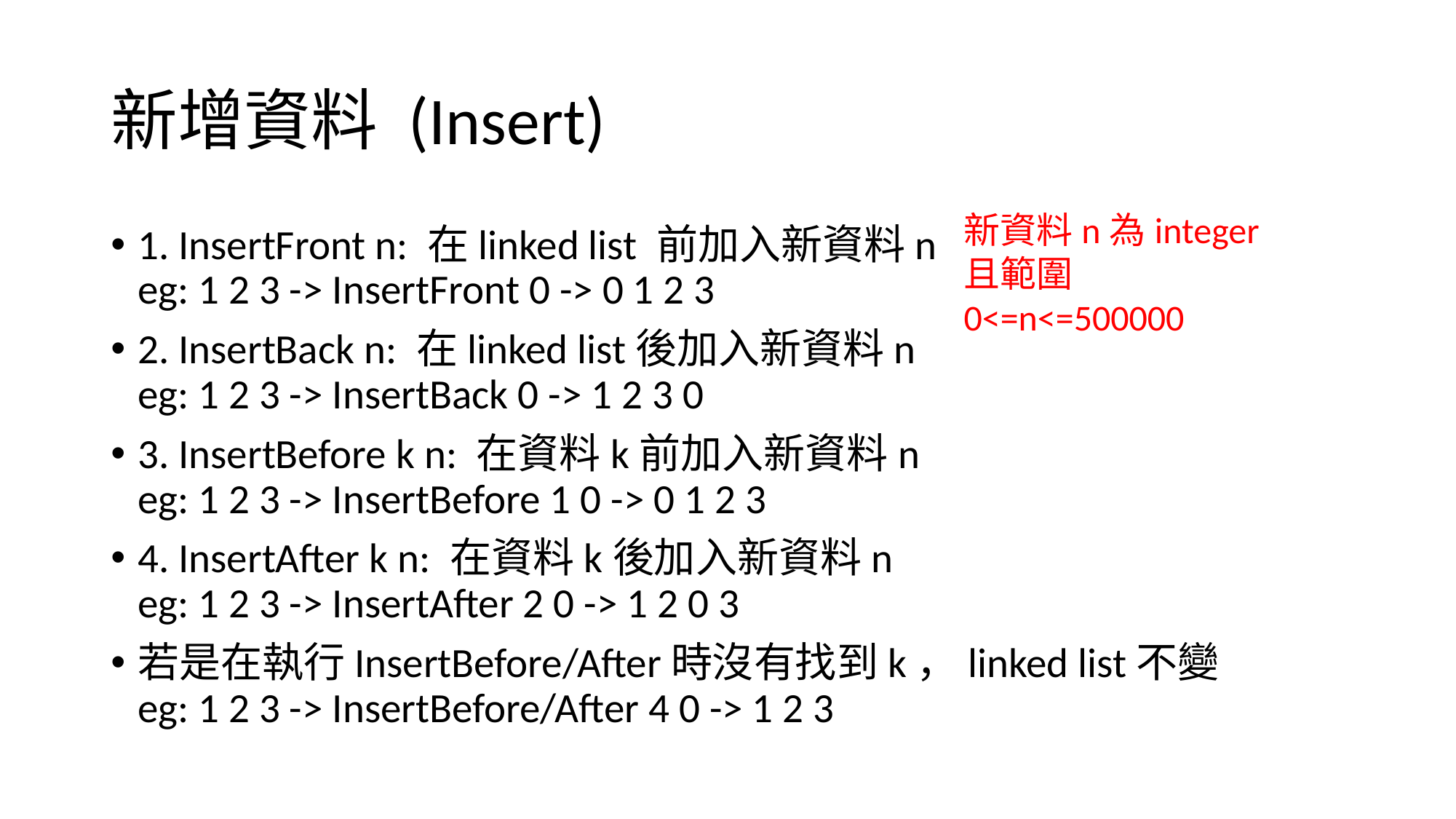

# 新增資料 (Insert)
新資料n為integer且範圍0<=n<=500000
1. InsertFront n: 在linked list 前加入新資料n
eg: 1 2 3 -> InsertFront 0 -> 0 1 2 3
2. InsertBack n: 在linked list後加入新資料n
eg: 1 2 3 -> InsertBack 0 -> 1 2 3 0
3. InsertBefore k n: 在資料k前加入新資料n
eg: 1 2 3 -> InsertBefore 1 0 -> 0 1 2 3
4. InsertAfter k n: 在資料k後加入新資料n
eg: 1 2 3 -> InsertAfter 2 0 -> 1 2 0 3
若是在執行InsertBefore/After時沒有找到k，linked list不變
eg: 1 2 3 -> InsertBefore/After 4 0 -> 1 2 3